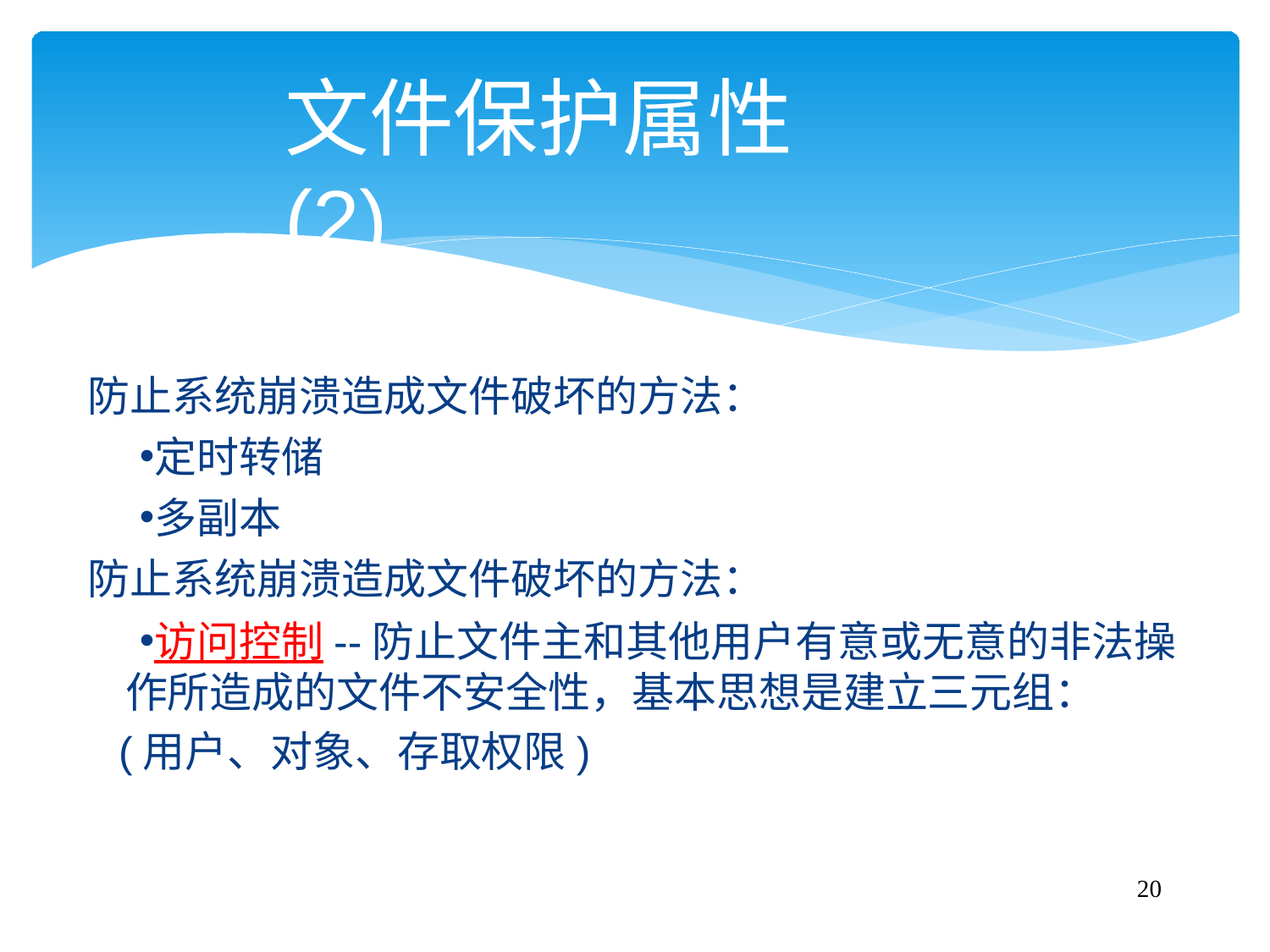

# 文件保护属性(2)
防止系统崩溃造成文件破坏的方法：
定时转储
多副本
防止系统崩溃造成文件破坏的方法：
访问控制--防止文件主和其他用户有意或无意的非法操 作所造成的文件不安全性，基本思想是建立三元组：
(用户、对象、存取权限)
20